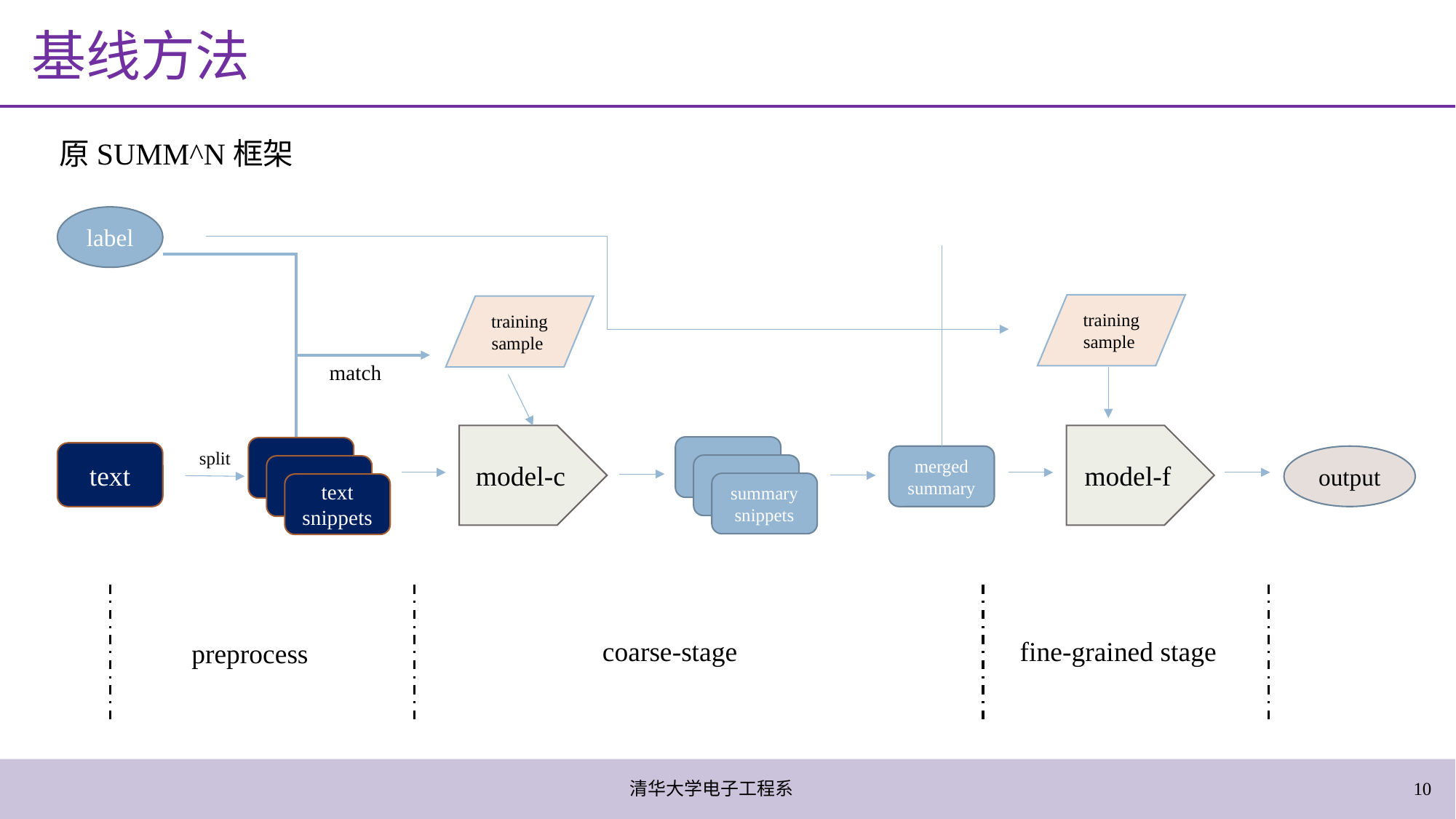

# 基线方法
原SUMM^N框架

label
training sample
training sample
match
model-c
model-f

split
text
merged
summary
output

summary snippets
text snippets
coarse-stage
fine-grained stage
preprocess
清华大学电子工程系
10